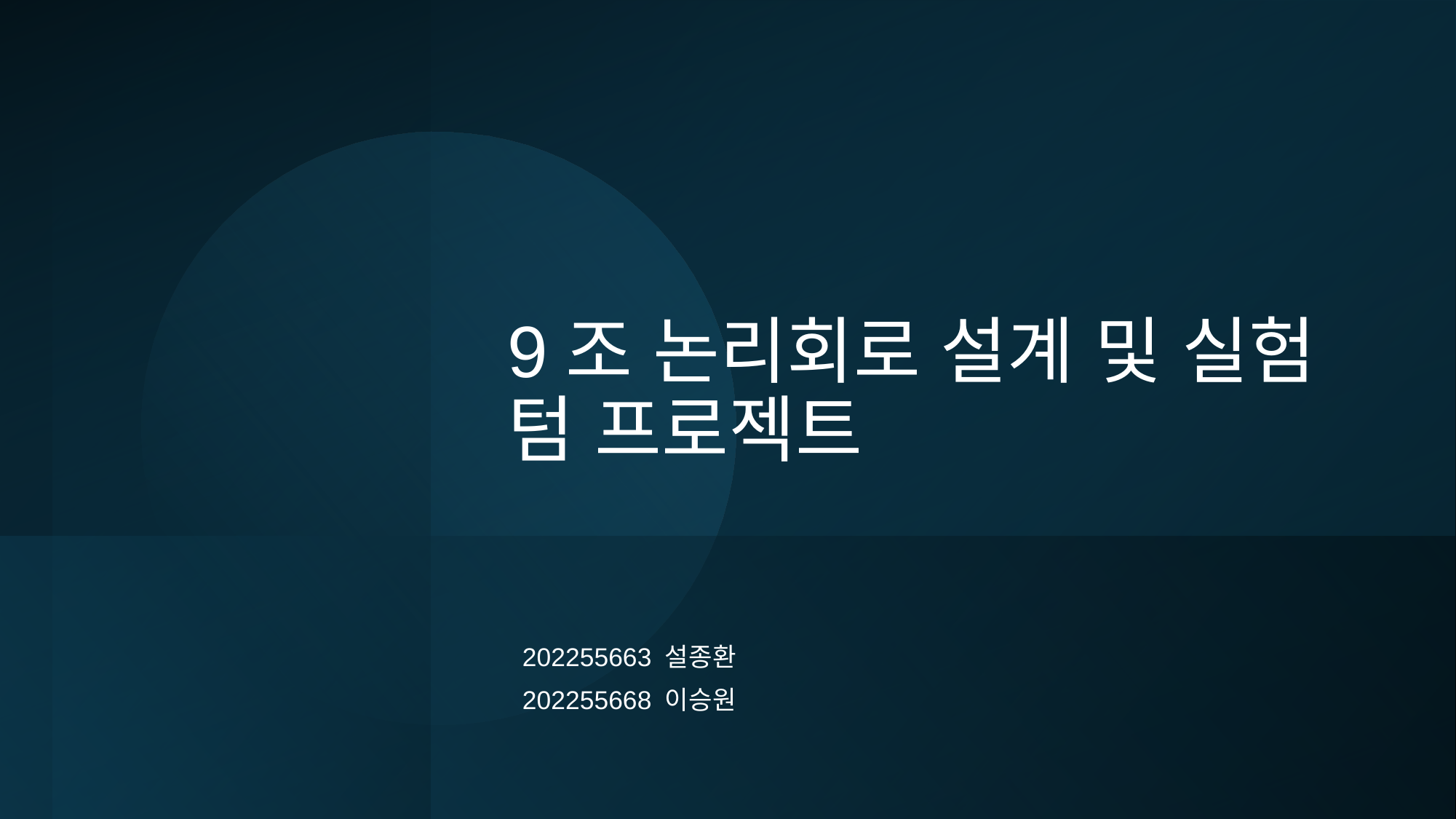

# 9조 논리회로 설계 및 실험 텀 프로젝트

202255663 설종환
202255668 이승원